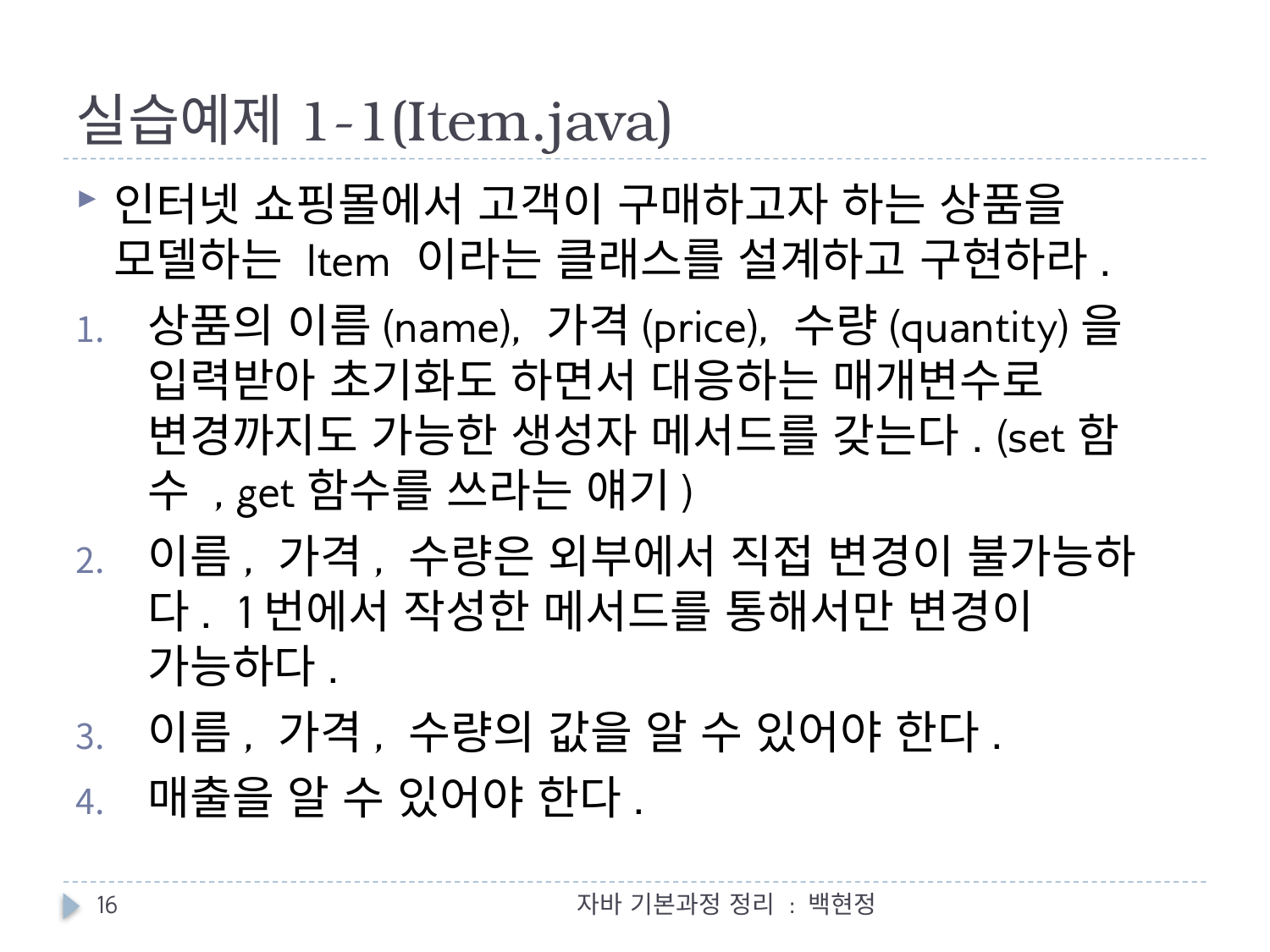

# 실습예제1-1(Item.java)
인터넷 쇼핑몰에서 고객이 구매하고자 하는 상품을 모델하는 Item 이라는 클래스를 설계하고 구현하라.
상품의 이름(name), 가격(price), 수량(quantity)을 입력받아 초기화도 하면서 대응하는 매개변수로 변경까지도 가능한 생성자 메서드를 갖는다. (set함수 , get함수를 쓰라는 얘기)
이름, 가격, 수량은 외부에서 직접 변경이 불가능하다.  1번에서 작성한 메서드를 통해서만 변경이 가능하다.
이름, 가격, 수량의 값을 알 수 있어야 한다.
매출을 알 수 있어야 한다.
16
자바 기본과정 정리 : 백현정